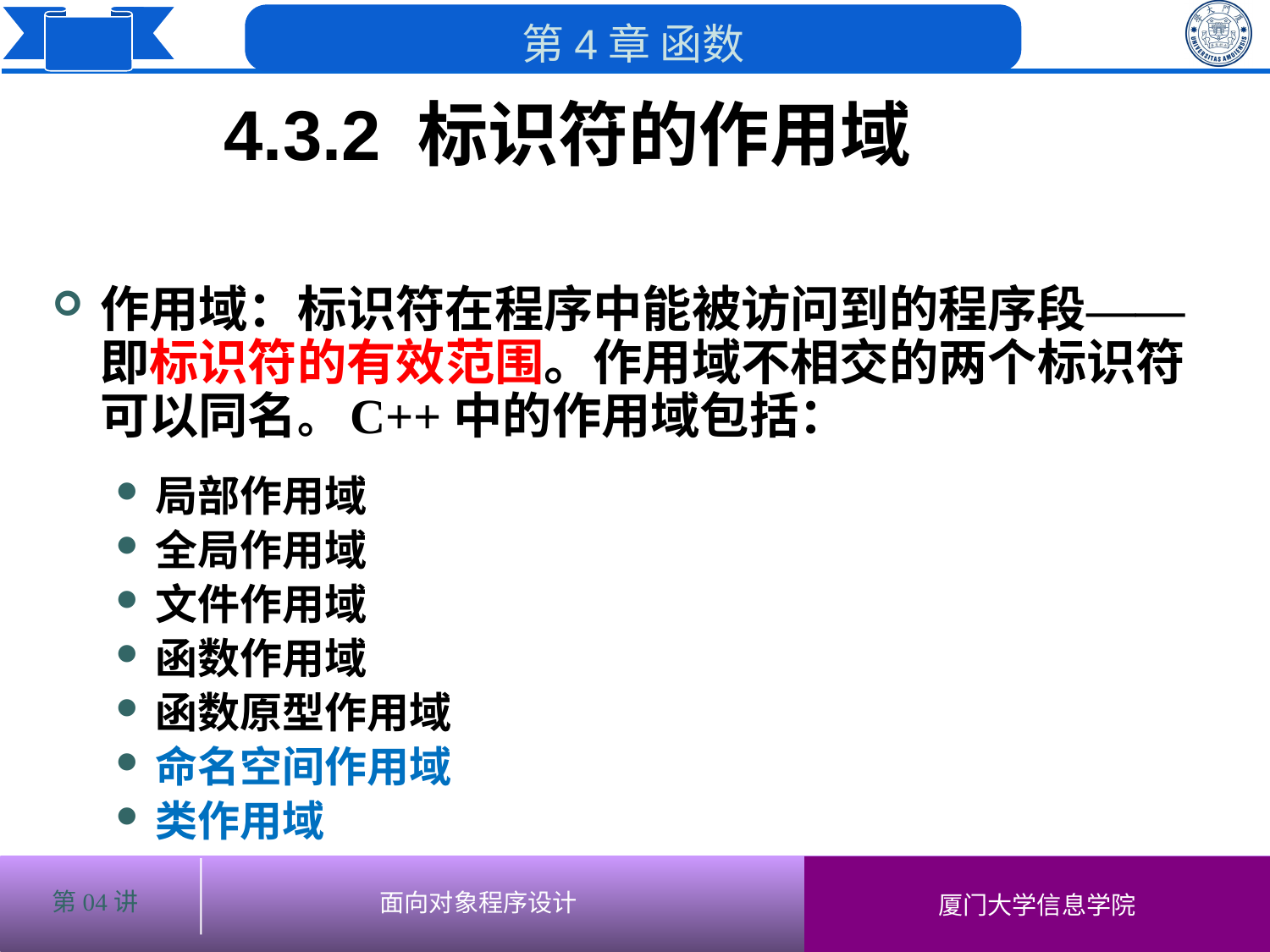

4.3.2 标识符的作用域
作用域：标识符在程序中能被访问到的程序段——即标识符的有效范围。作用域不相交的两个标识符可以同名。C++中的作用域包括：

局部作用域
全局作用域
文件作用域
函数作用域
函数原型作用域
命名空间作用域
类作用域

19